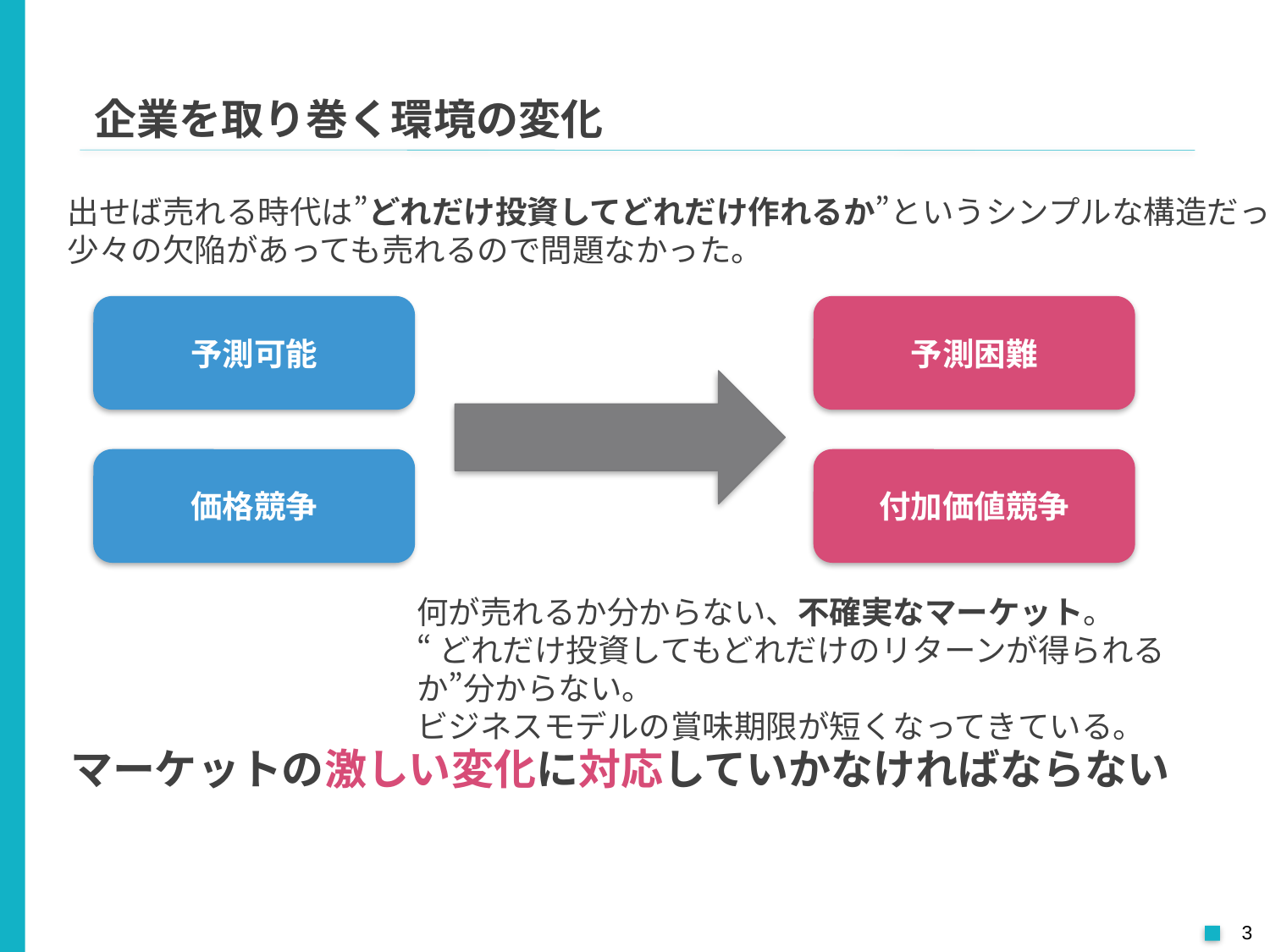

企業を取り巻く環境の変化
出せば売れる時代は”どれだけ投資してどれだけ作れるか”というシンプルな構造だった。
少々の欠陥があっても売れるので問題なかった。
予測困難
予測可能

価格競争
付加価値競争
何が売れるか分からない、不確実なマーケット。
“どれだけ投資してもどれだけのリターンが得られるか”分からない。
ビジネスモデルの賞味期限が短くなってきている。
マーケットの激しい変化に対応していかなければならない